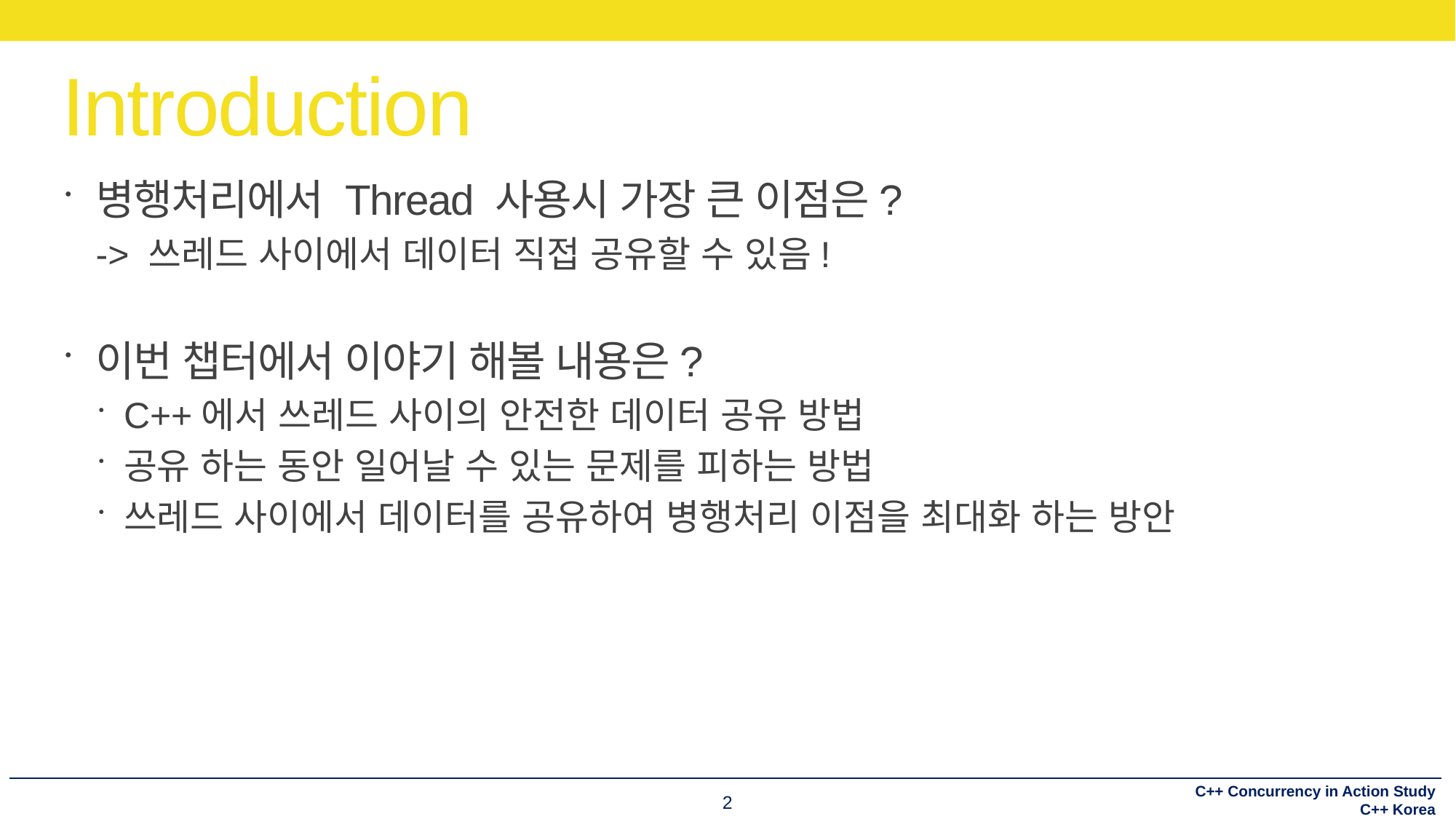

# Introduction
병행처리에서 Thread 사용시 가장 큰 이점은?
-> 쓰레드 사이에서 데이터 직접 공유할 수 있음!

이번 챕터에서 이야기 해볼 내용은?
C++에서 쓰레드 사이의 안전한 데이터 공유 방법
공유 하는 동안 일어날 수 있는 문제를 피하는 방법
쓰레드 사이에서 데이터를 공유하여 병행처리 이점을 최대화 하는 방안
2